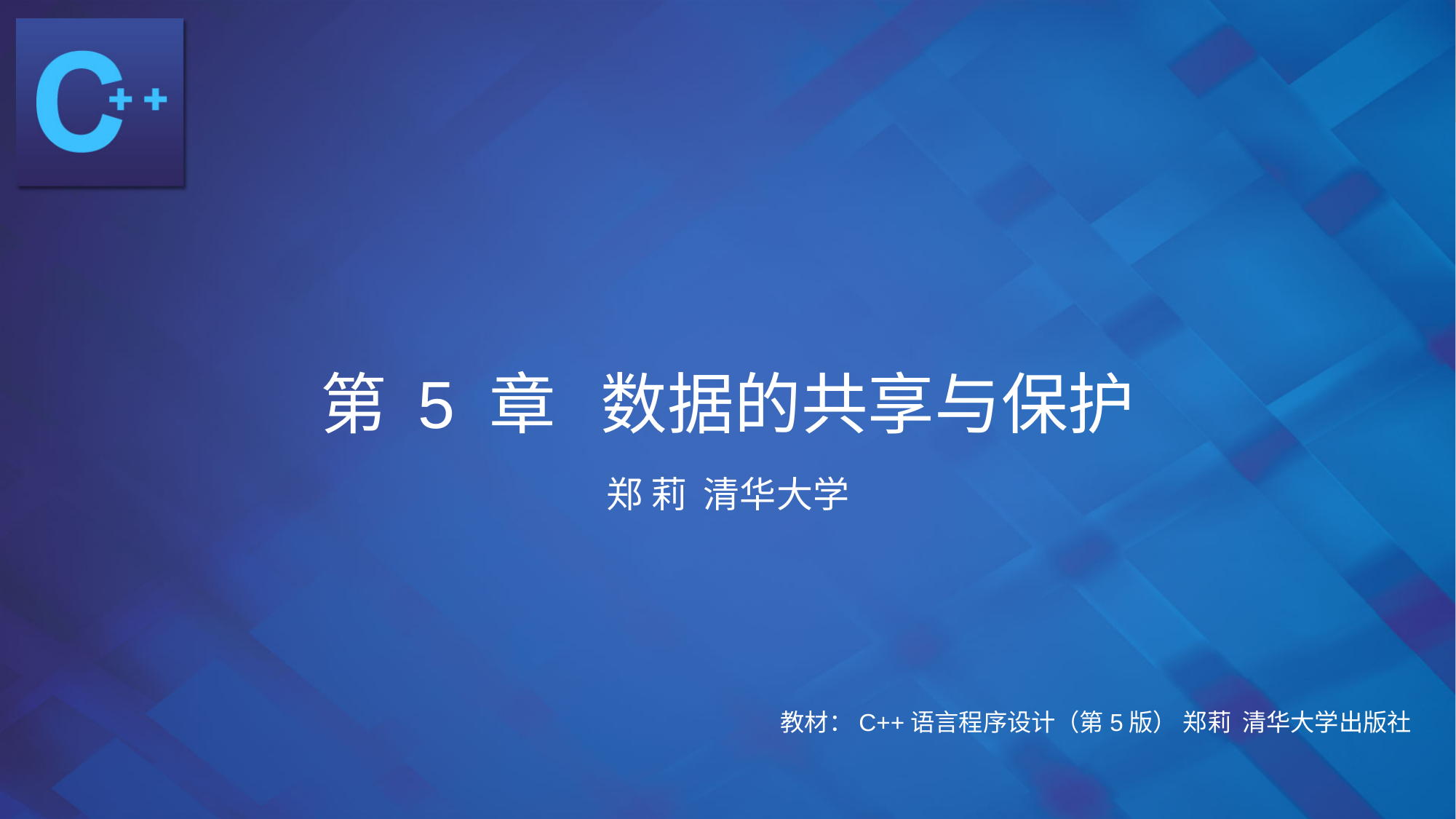

# 第 5 章   数据的共享与保护
郑 莉  清华大学
教材：C++语言程序设计（第5版） 郑莉  清华大学出版社